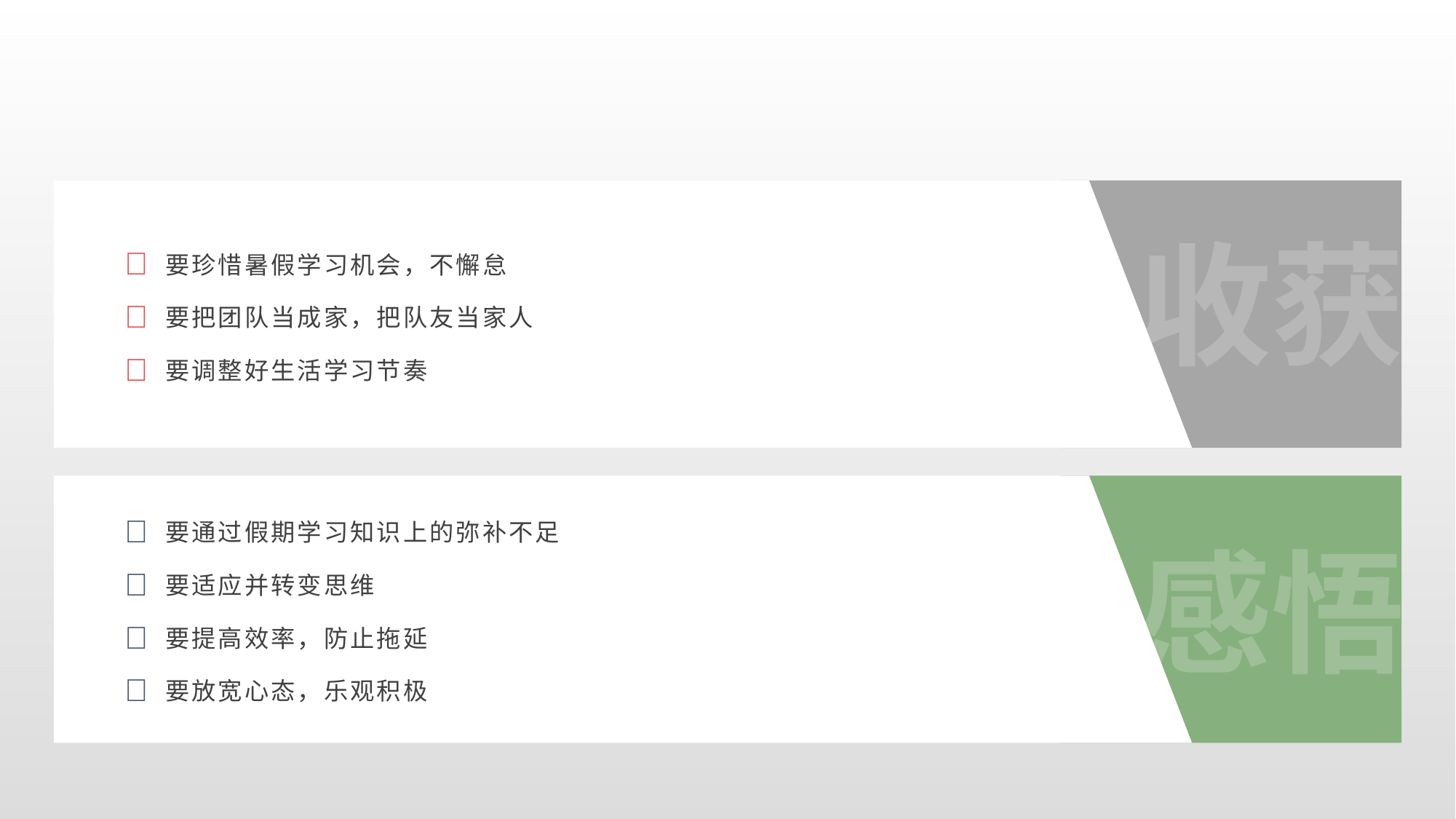

收获
要珍惜暑假学习机会，不懈怠
要把团队当成家，把队友当家人
要调整好生活学习节奏

要通过假期学习知识上的弥补不足
要适应并转变思维
要提高效率，防止拖延
要放宽心态，乐观积极

感悟